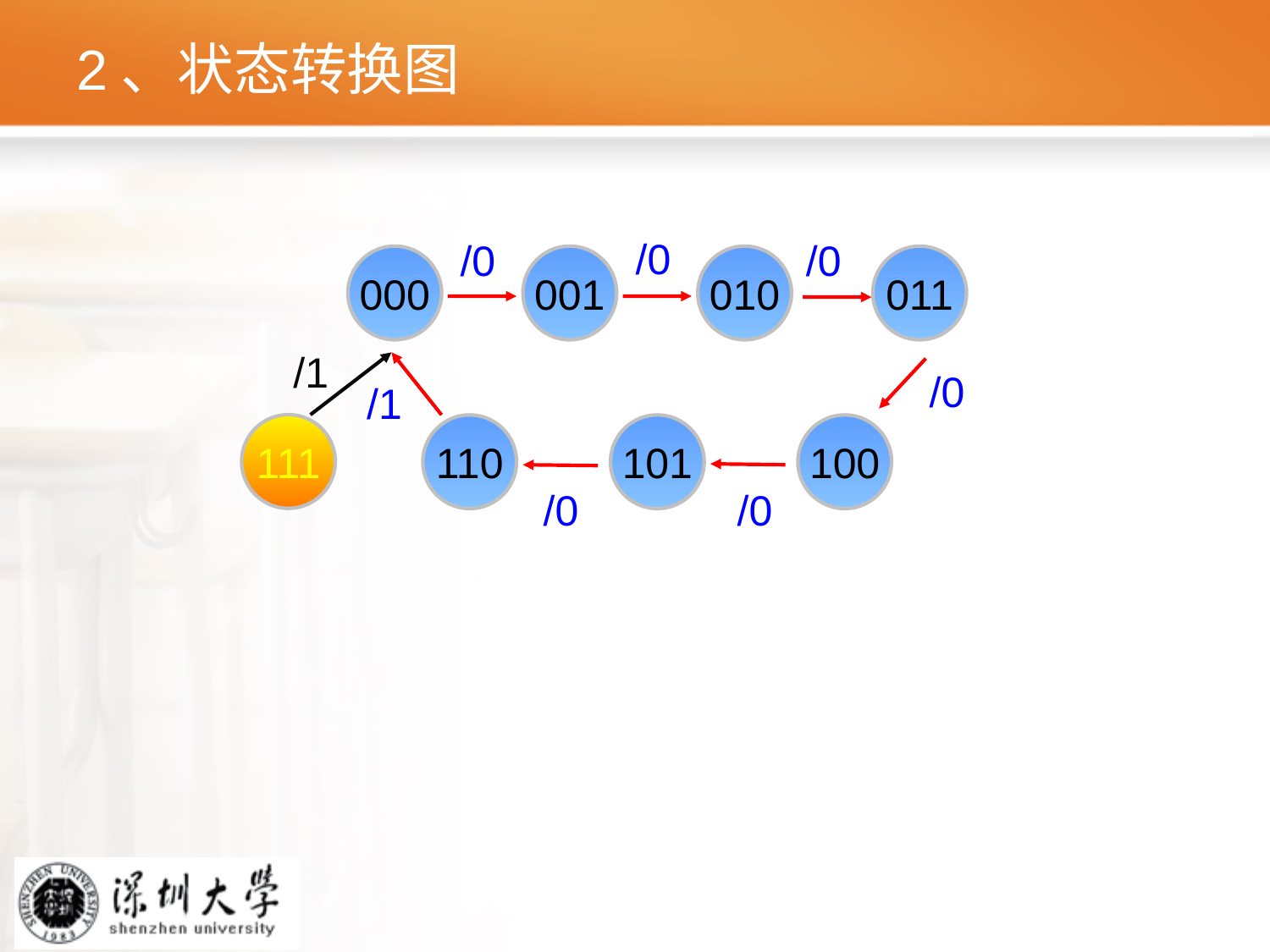

# 2、状态转换图
/0
/0
/0
000
001
010
011

/1

/0
/1
111
110
101
100

/0
/0